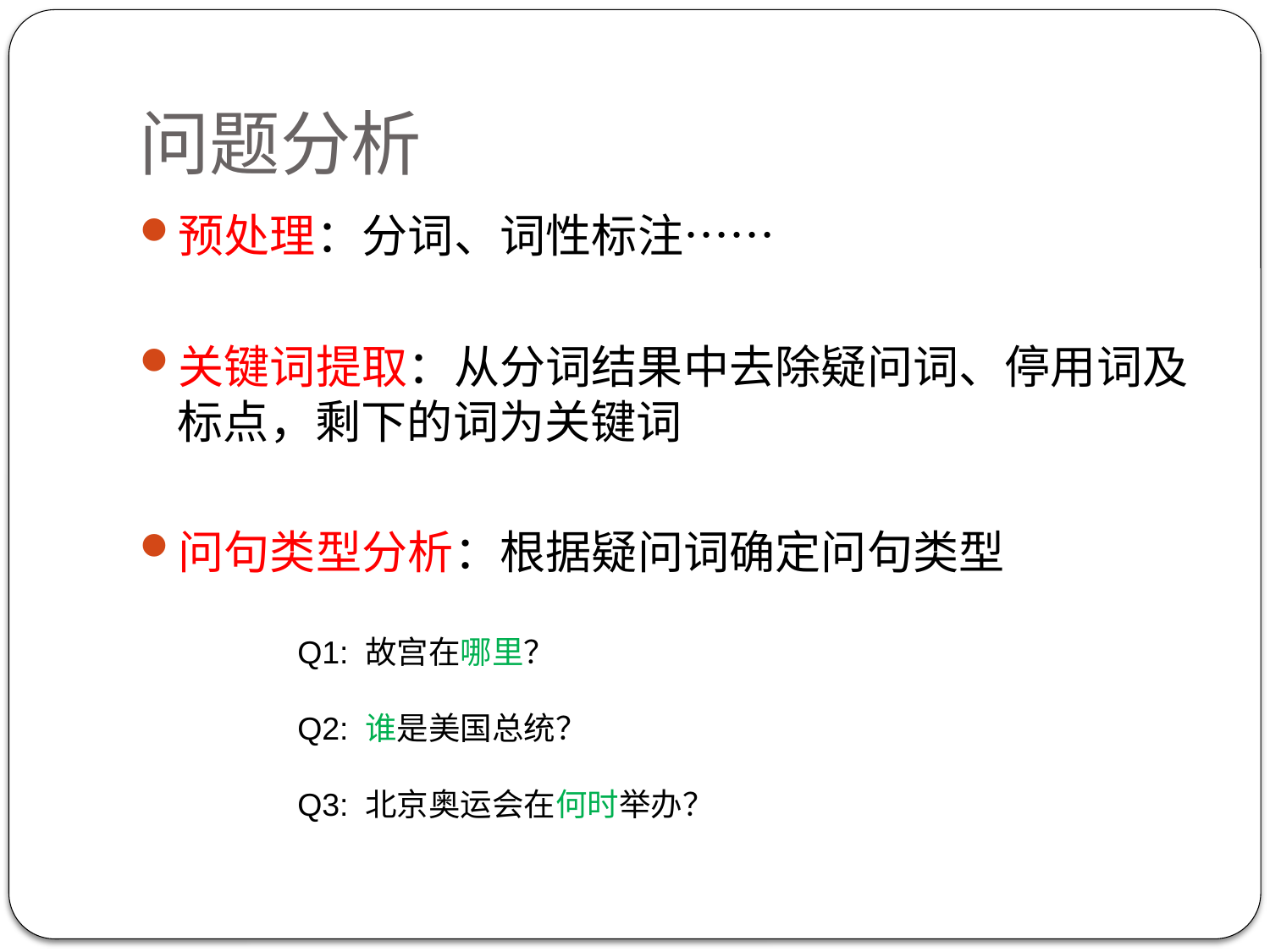

# 问题分析
预处理：分词、词性标注……

关键词提取：从分词结果中去除疑问词、停用词及标点，剩下的词为关键词

问句类型分析：根据疑问词确定问句类型
Q1: 故宫在哪里？

Q2: 谁是美国总统？

Q3: 北京奥运会在何时举办？